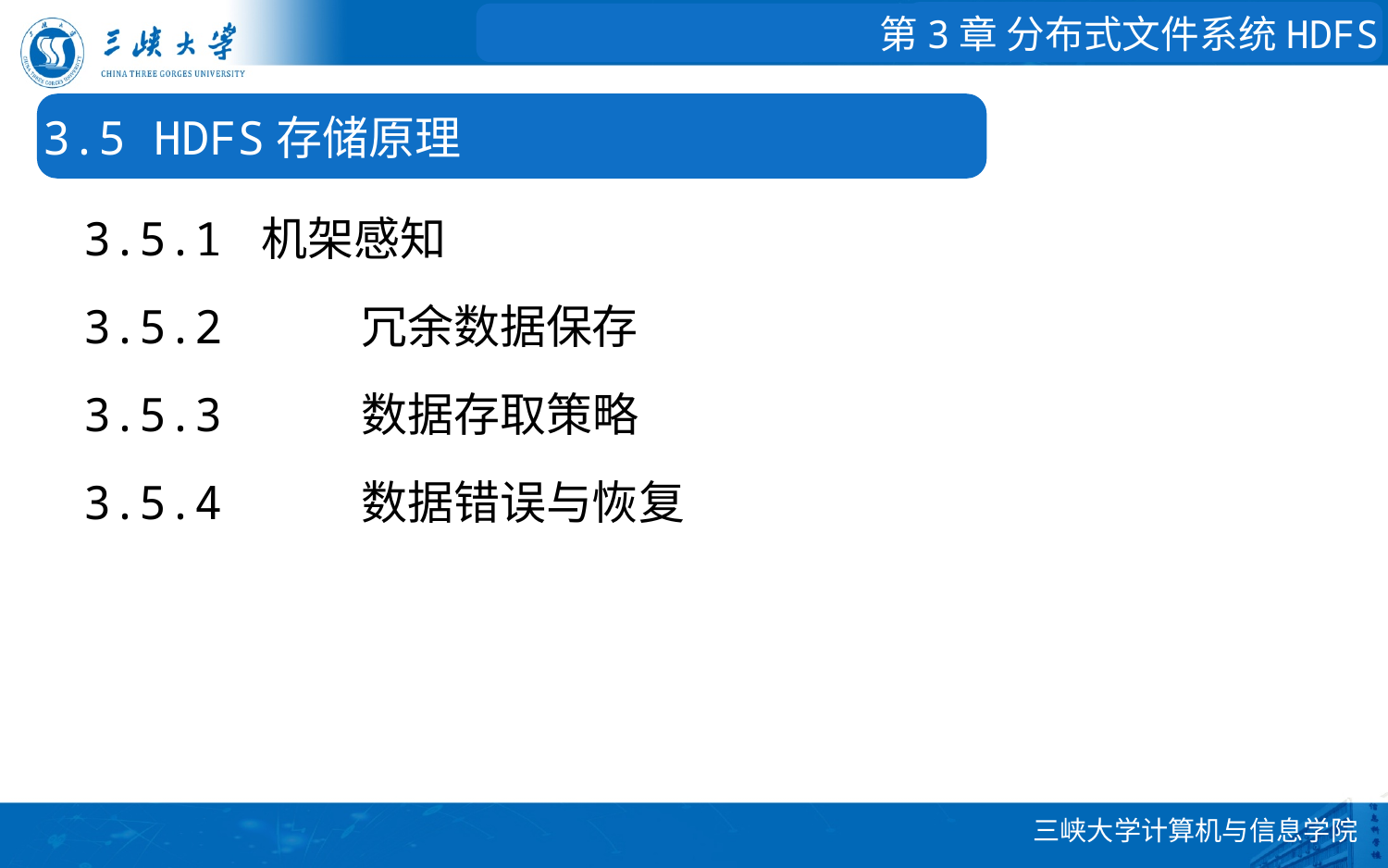

第3章 分布式文件系统HDFS
3.5 HDFS存储原理

3.5.1 机架感知
3.5.2	冗余数据保存
3.5.3	数据存取策略
3.5.4	数据错误与恢复